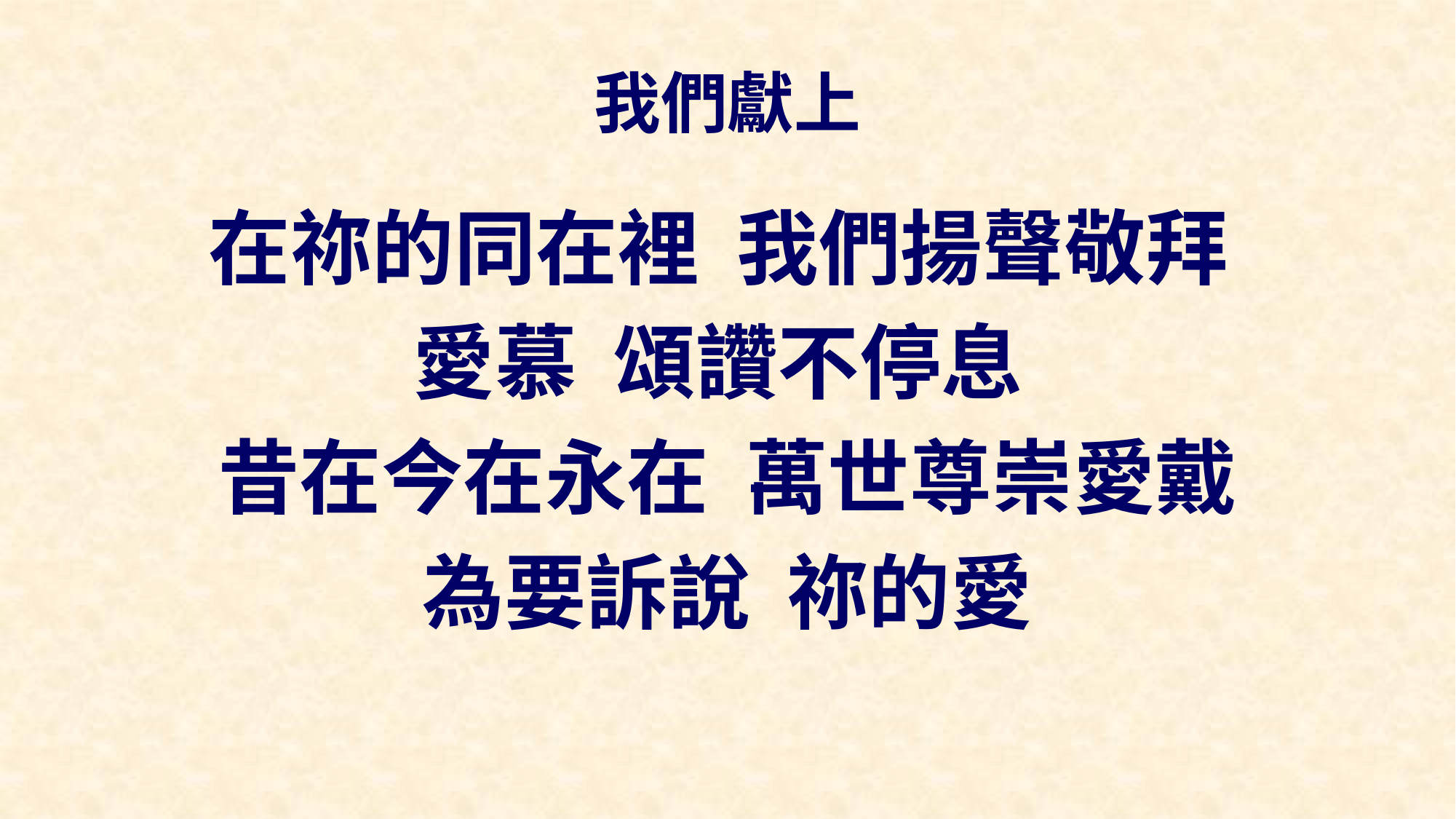

# 我們獻上
在祢的同在裡  我們揚聲敬拜
愛慕  頌讚不停息
昔在今在永在  萬世尊崇愛戴
為要訴說  祢的愛